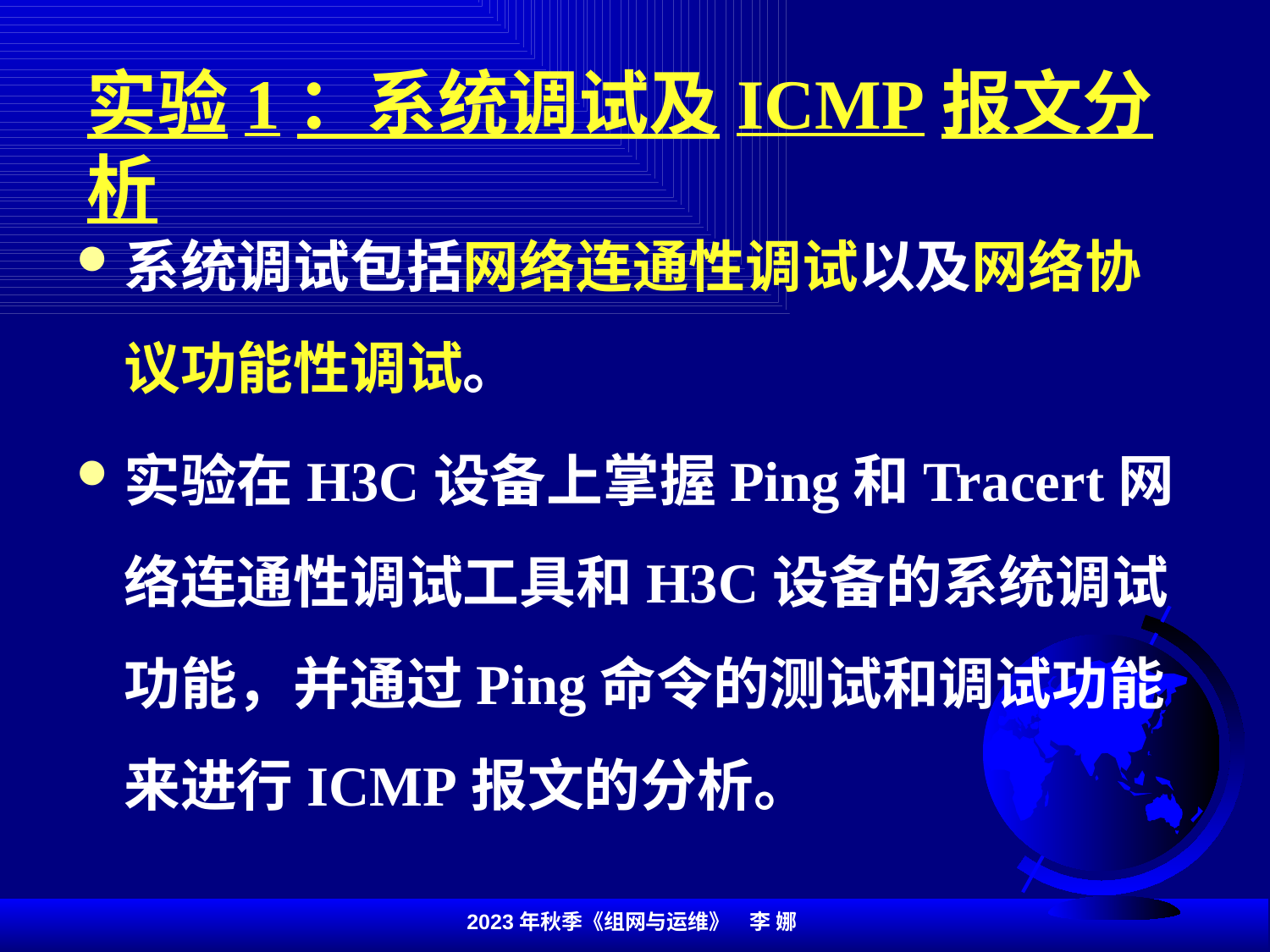

# 实验1：系统调试及ICMP报文分析
系统调试包括网络连通性调试以及网络协议功能性调试。
实验在H3C设备上掌握Ping和Tracert网络连通性调试工具和H3C设备的系统调试功能，并通过Ping命令的测试和调试功能来进行ICMP报文的分析。